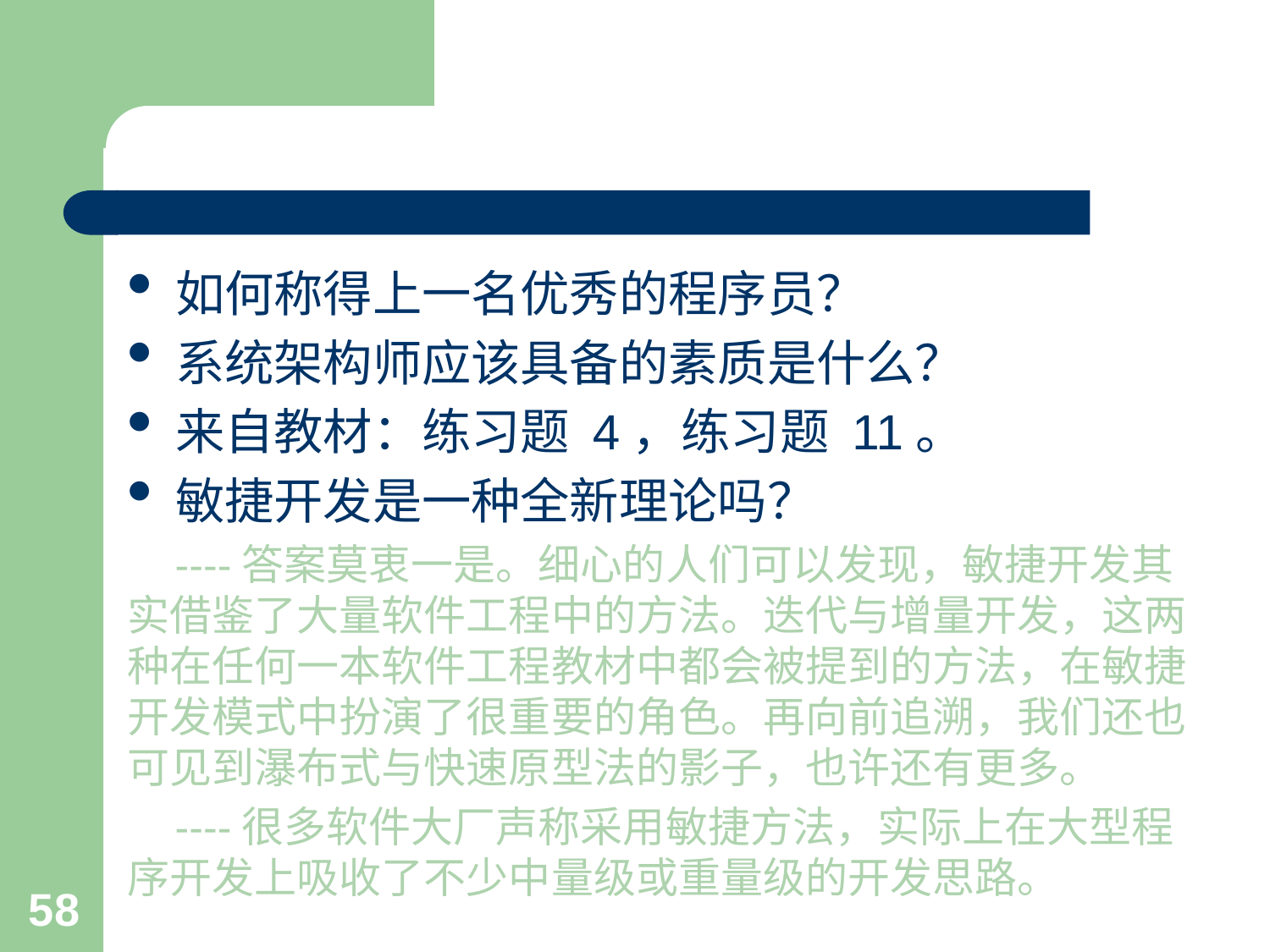

#
如何称得上一名优秀的程序员？
系统架构师应该具备的素质是什么？
来自教材：练习题 4，练习题 11。
敏捷开发是一种全新理论吗？
    ----答案莫衷一是。细心的人们可以发现，敏捷开发其实借鉴了大量软件工程中的方法。迭代与增量开发，这两种在任何一本软件工程教材中都会被提到的方法，在敏捷开发模式中扮演了很重要的角色。再向前追溯，我们还也可见到瀑布式与快速原型法的影子，也许还有更多。
    ----很多软件大厂声称采用敏捷方法，实际上在大型程序开发上吸收了不少中量级或重量级的开发思路。
58